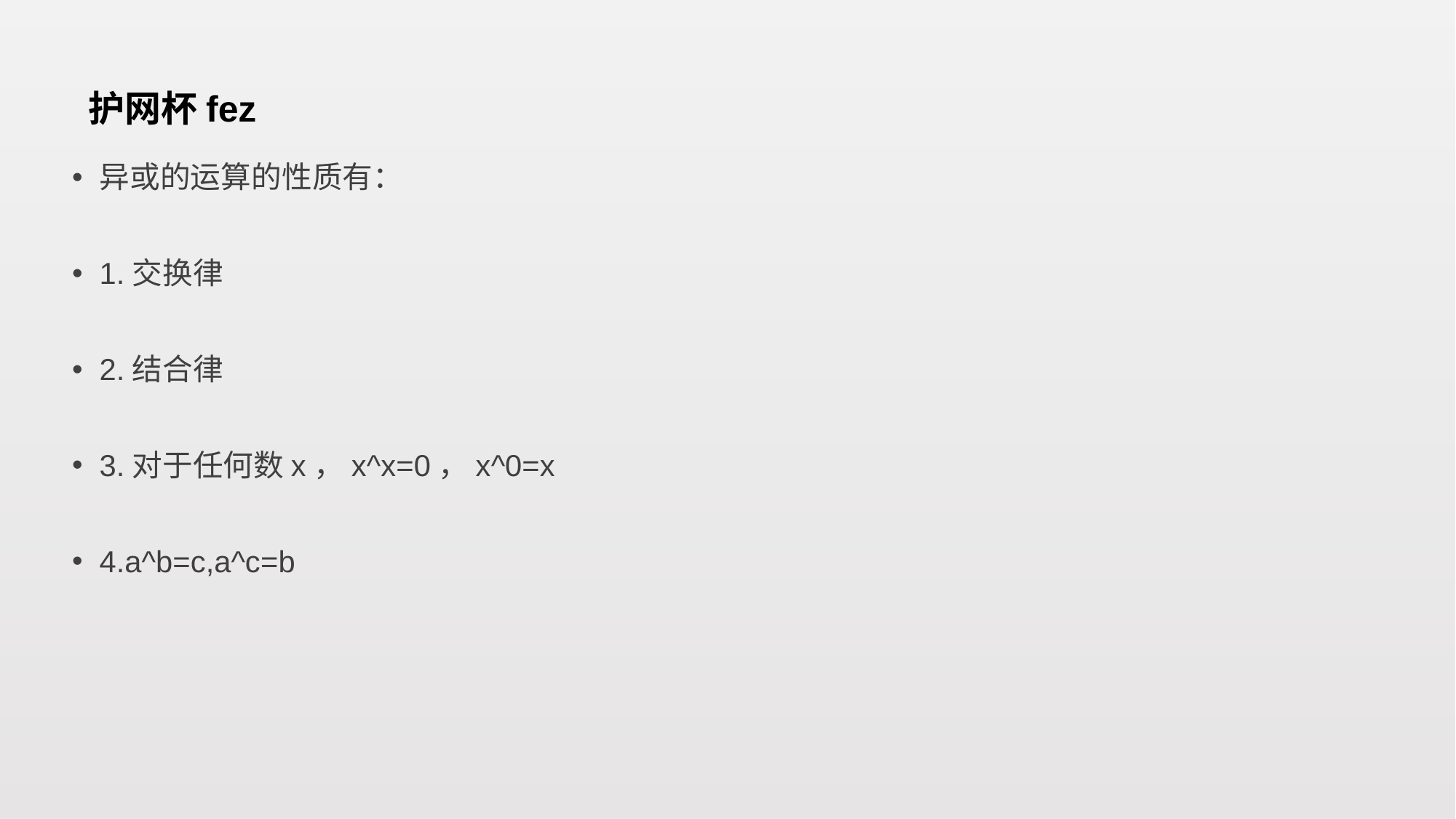

# 护网杯fez
异或的运算的性质有：

1.交换律

2.结合律

3.对于任何数x，x^x=0，x^0=x

4.a^b=c,a^c=b